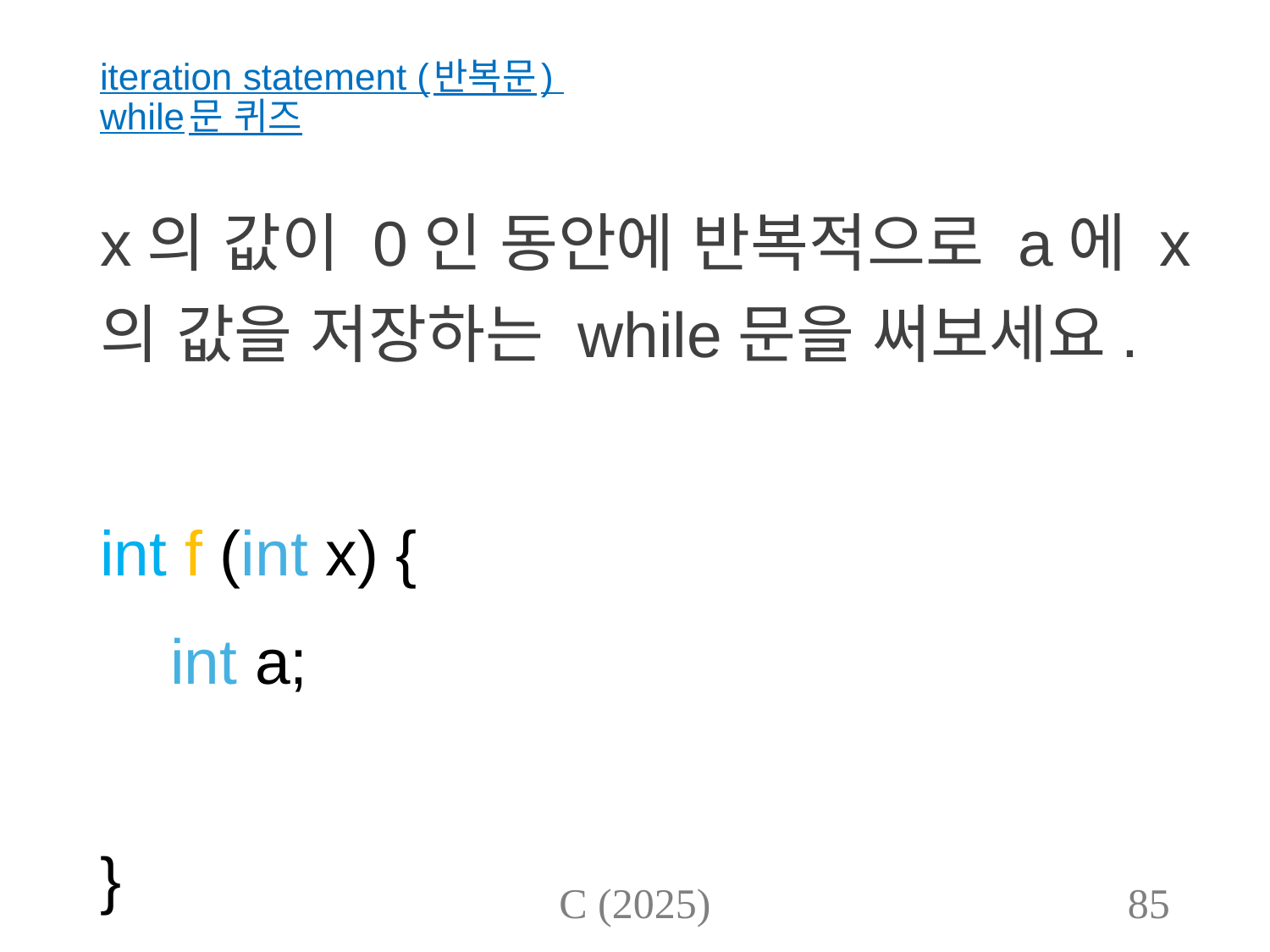

# iteration statement (반복문) while문 퀴즈
x의 값이 0인 동안에 반복적으로 a에 x의 값을 저장하는 while문을 써보세요.

int f (int x) {
    int a;

}
C (2025)
85